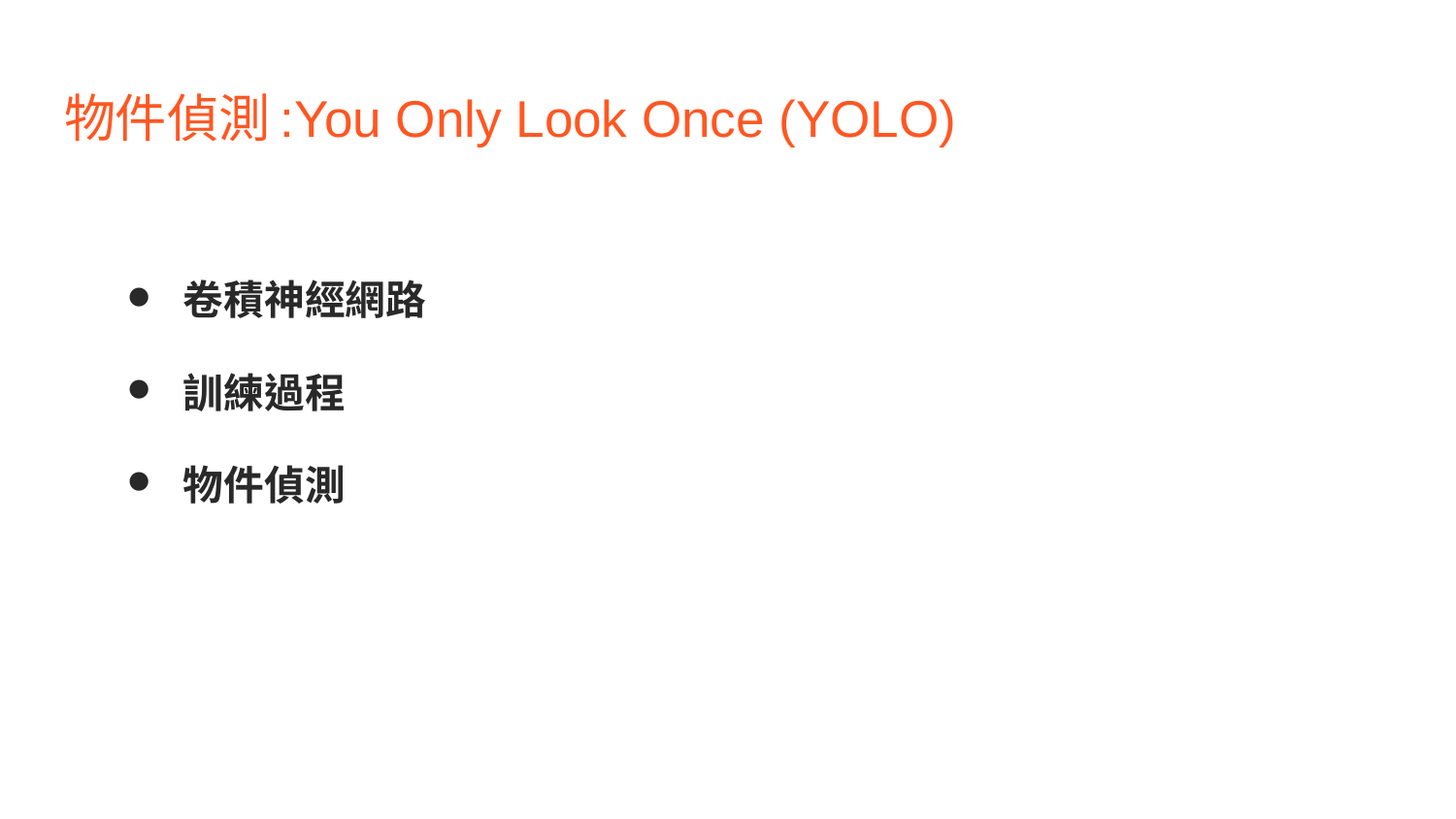

# 物件偵測:You Only Look Once (YOLO)
卷積神經網路
訓練過程
物件偵測